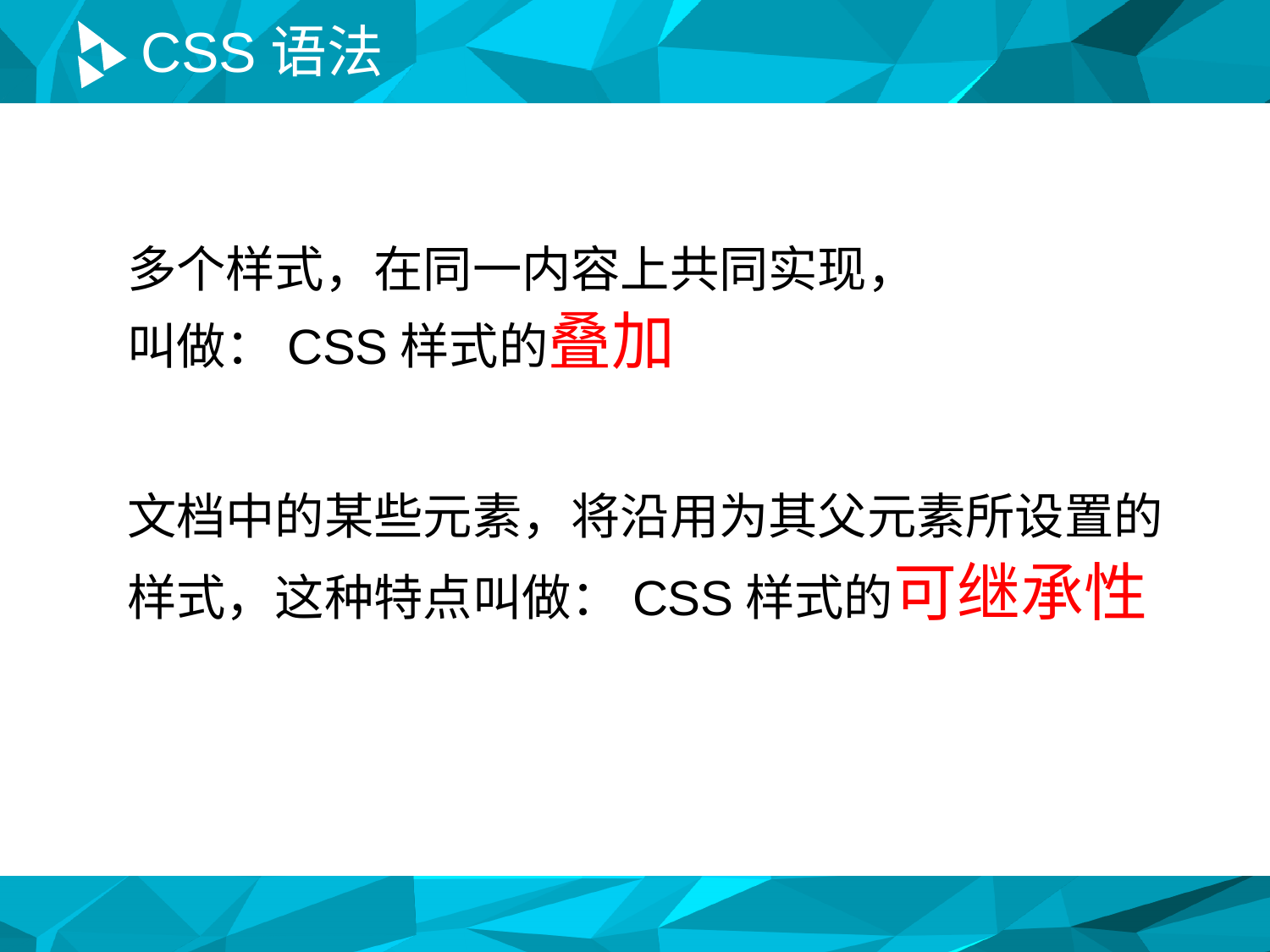

# CSS语法
多个样式，在同一内容上共同实现，
叫做：CSS样式的叠加
文档中的某些元素，将沿用为其父元素所设置的样式，这种特点叫做：CSS样式的可继承性